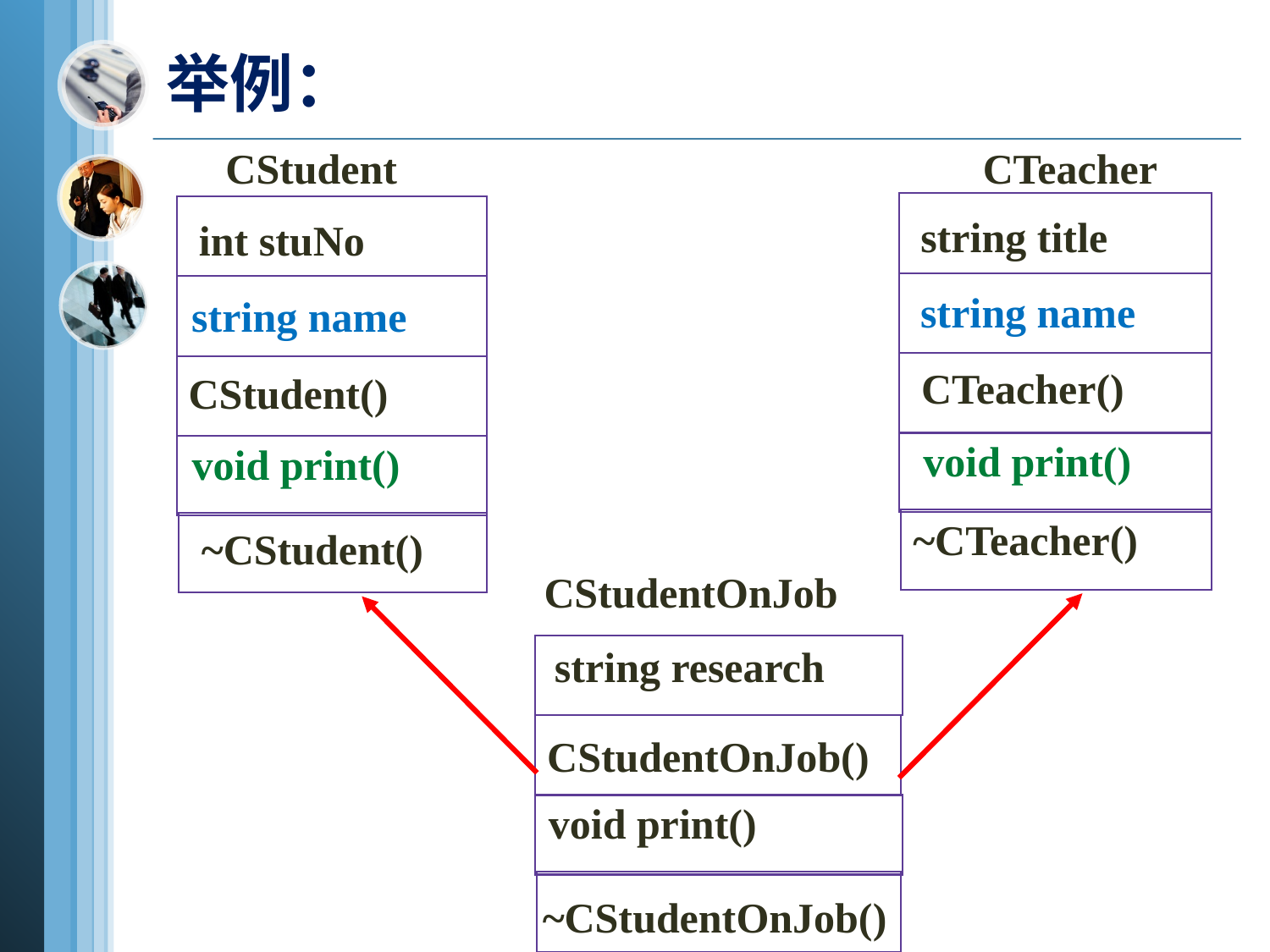

# 举例：
CTeacher
CStudent

string title
int stuNo

 string name
string name

 CTeacher()

CStudent()
 void print()
void print()

 ~CTeacher()

~CStudent()
CStudentOnJob
 string research

CStudentOnJob()
void print()

~CStudentOnJob()